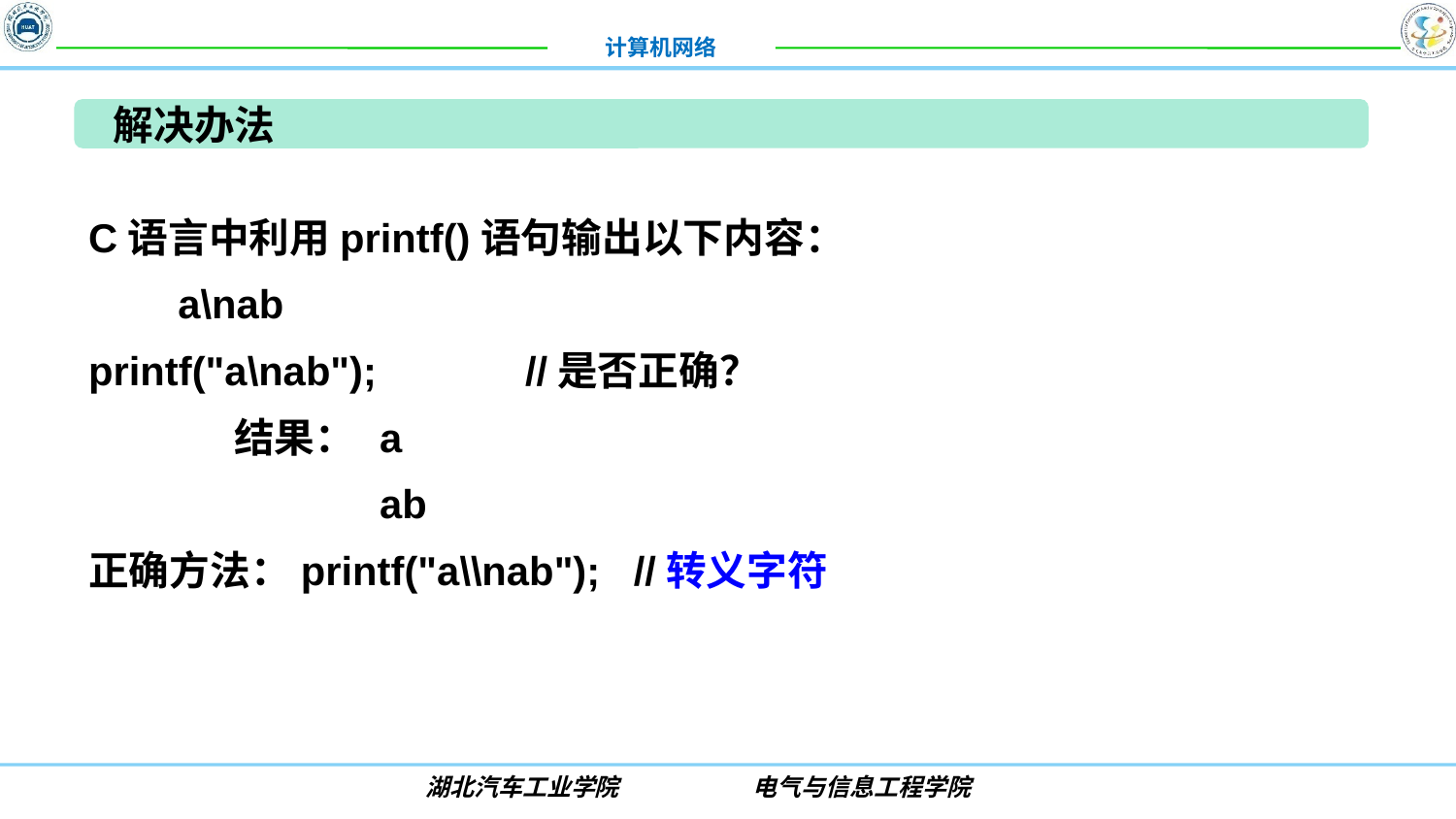

解决办法

C语言中利用printf()语句输出以下内容：
        a\nab
printf("a\nab");		//是否正确？
	结果：	a
		ab
正确方法：printf("a\\nab");   //转义字符